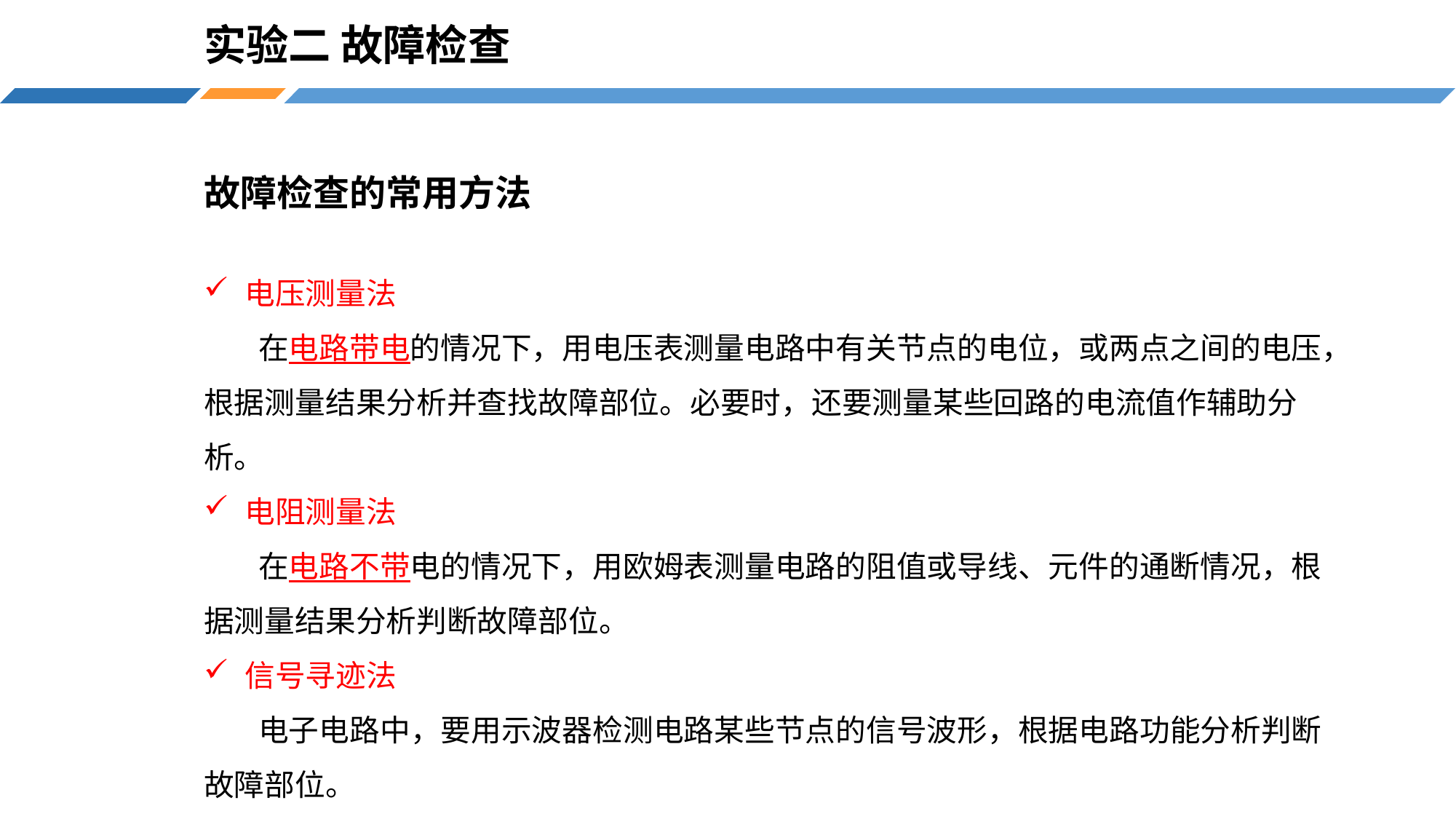

# 实验二 故障检查
故障检查的常用方法
电压测量法
在电路带电的情况下，用电压表测量电路中有关节点的电位，或两点之间的电压，根据测量结果分析并查找故障部位。必要时，还要测量某些回路的电流值作辅助分析。
电阻测量法
在电路不带电的情况下，用欧姆表测量电路的阻值或导线、元件的通断情况，根据测量结果分析判断故障部位。
信号寻迹法
电子电路中，要用示波器检测电路某些节点的信号波形，根据电路功能分析判断故障部位。